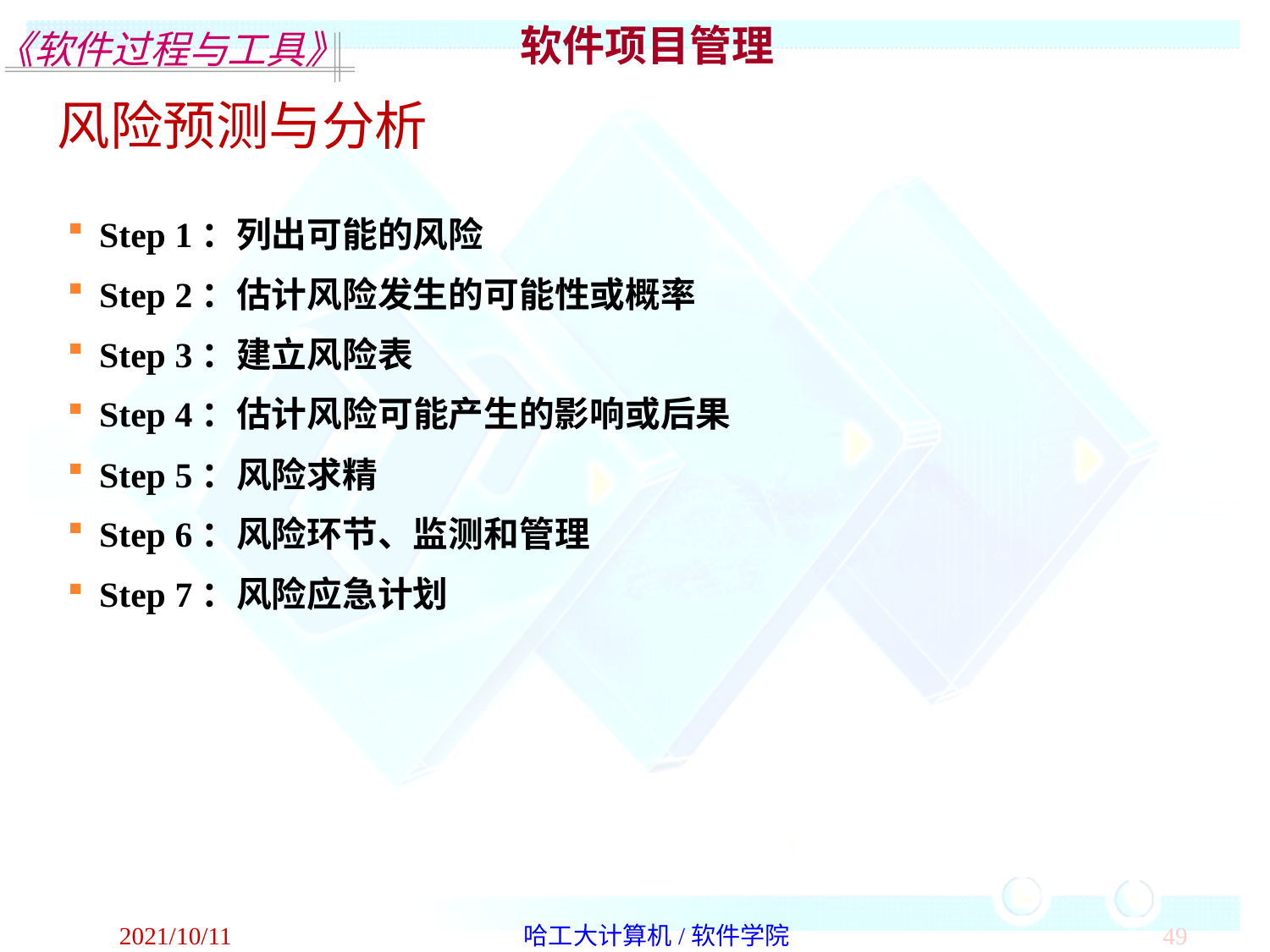

软件项目管理
风险预测与分析
Step 1：列出可能的风险
Step 2：估计风险发生的可能性或概率
Step 3：建立风险表
Step 4：估计风险可能产生的影响或后果
Step 5：风险求精
Step 6：风险环节、监测和管理
Step 7：风险应急计划